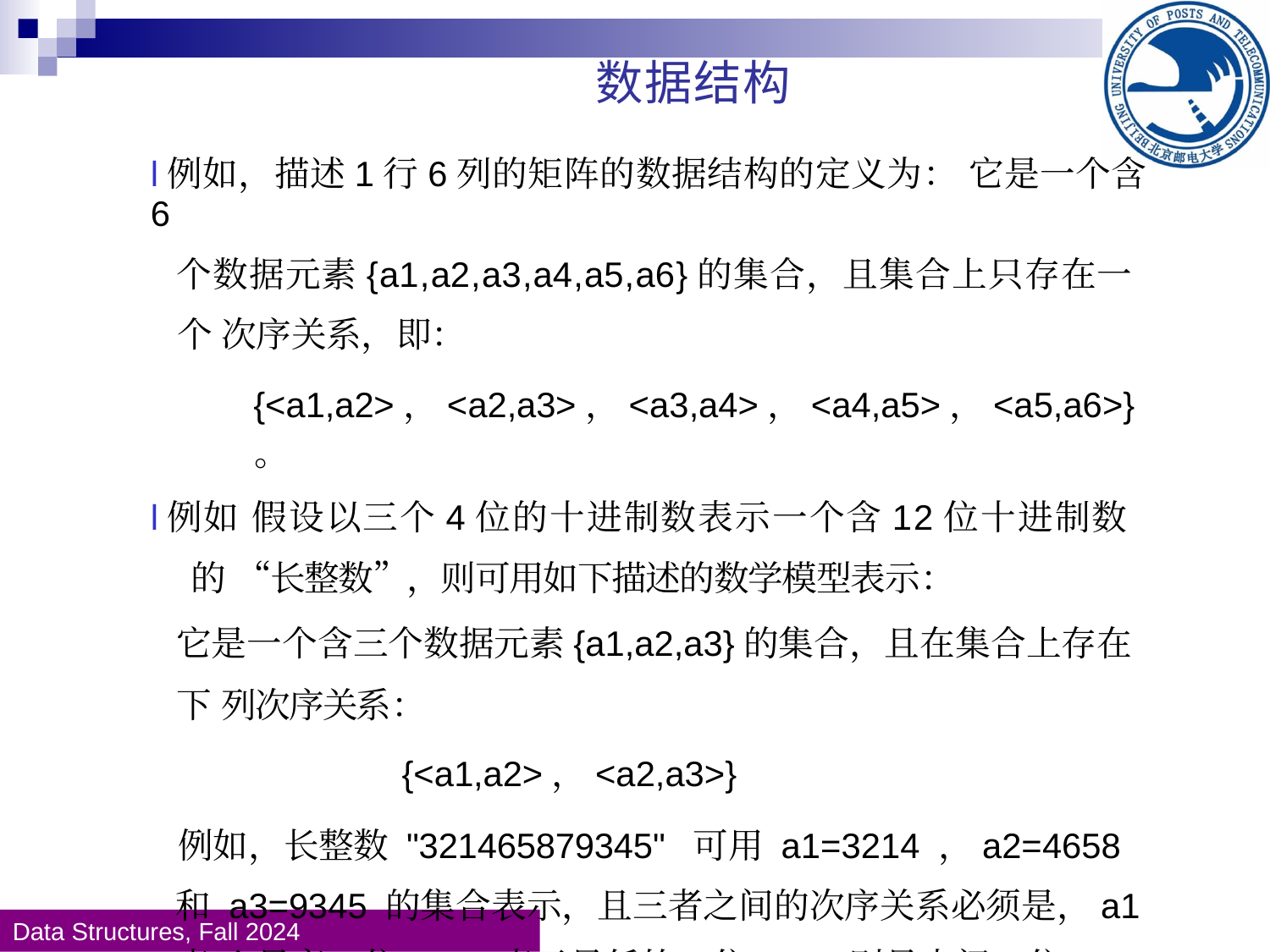

数据结构

l例如，描述1行6列的矩阵的数据结构的定义为： 它是一个含6
个数据元素{a1,a2,a3,a4,a5,a6}的集合，且集合上只存在一个 次序关系，即：
{<a1,a2>，<a2,a3>，<a3,a4>，<a4,a5>，<a5,a6>}。
l例如 假设以三个4位的十进制数表示一个含12位十进制数的 “长整数”，则可用如下描述的数学模型表示：
它是一个含三个数据元素{a1,a2,a3}的集合，且在集合上存在下 列次序关系：
{<a1,a2>，<a2,a3>}

例如，长整数 "321465879345"  可用 a1=3214 ，a2=4658  和 a3=9345 的集合表示，且三者之间的次序关系必须是，a1 表示 最高4位，a3 表示最低的4位，a2 则是中间4位。